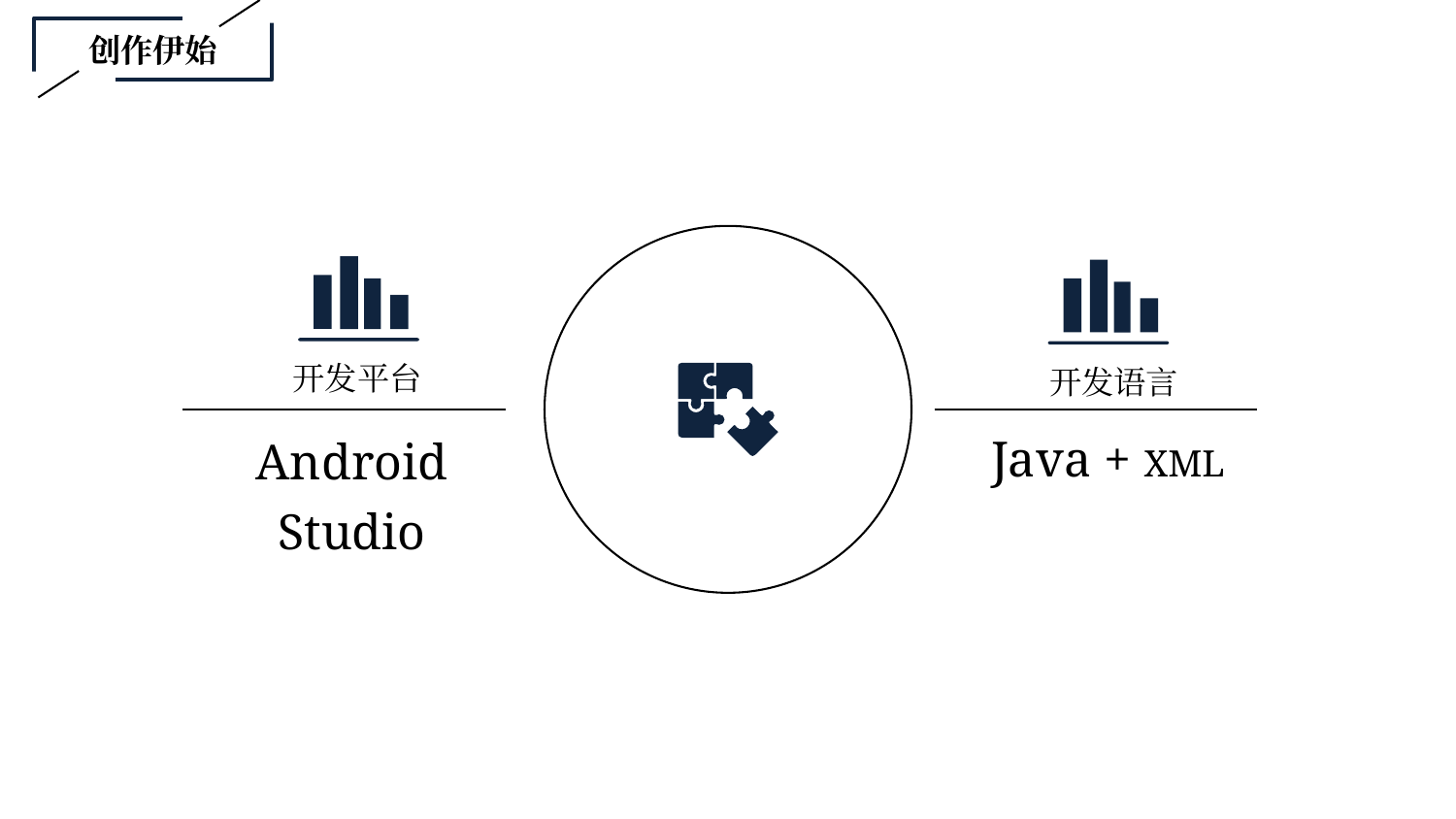

创作伊始

开发平台
开发语言
Java + XML
Android Studio